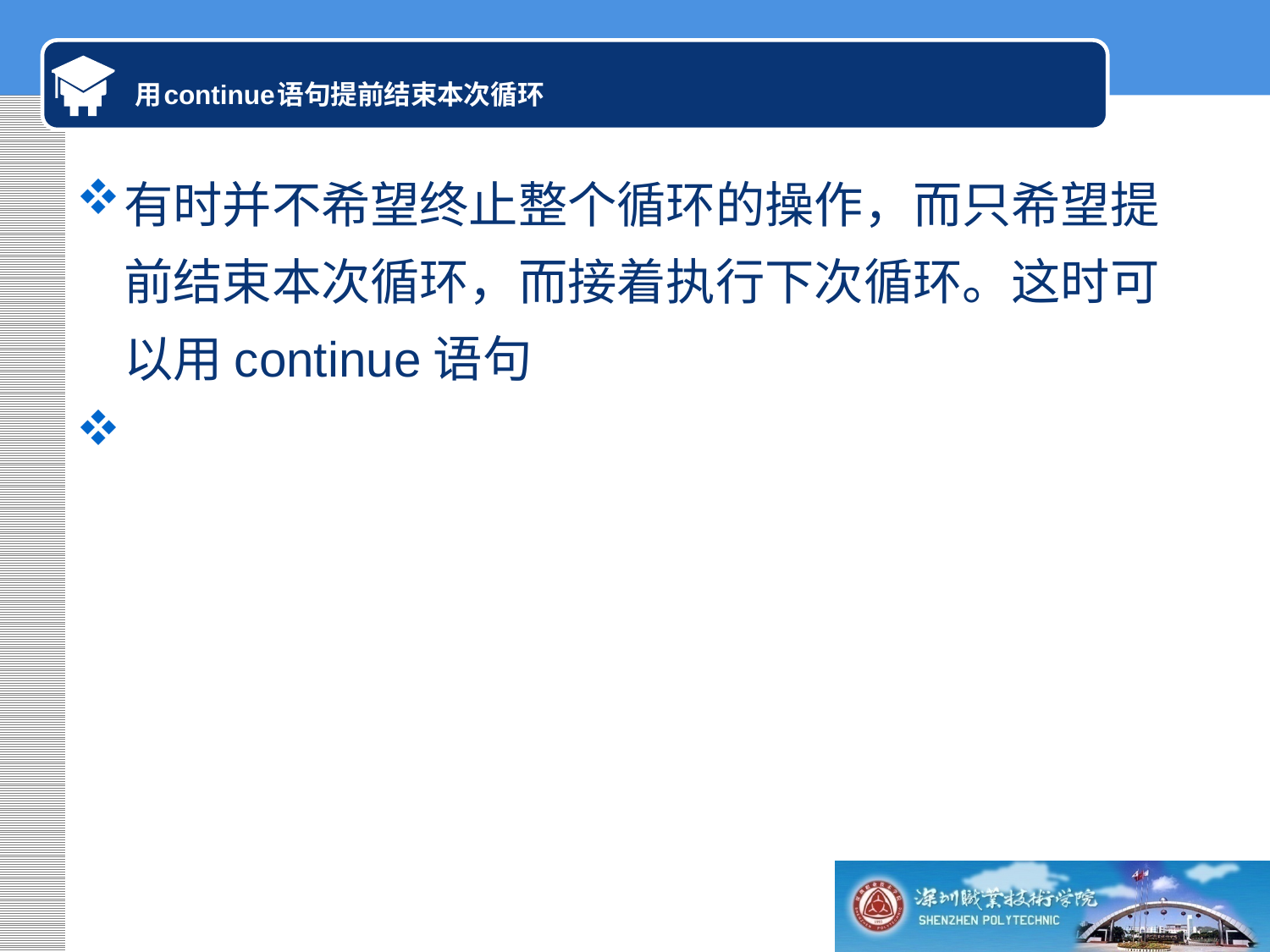

# 用continue语句提前结束本次循环
有时并不希望终止整个循环的操作，而只希望提前结束本次循环，而接着执行下次循环。这时可以用continue语句